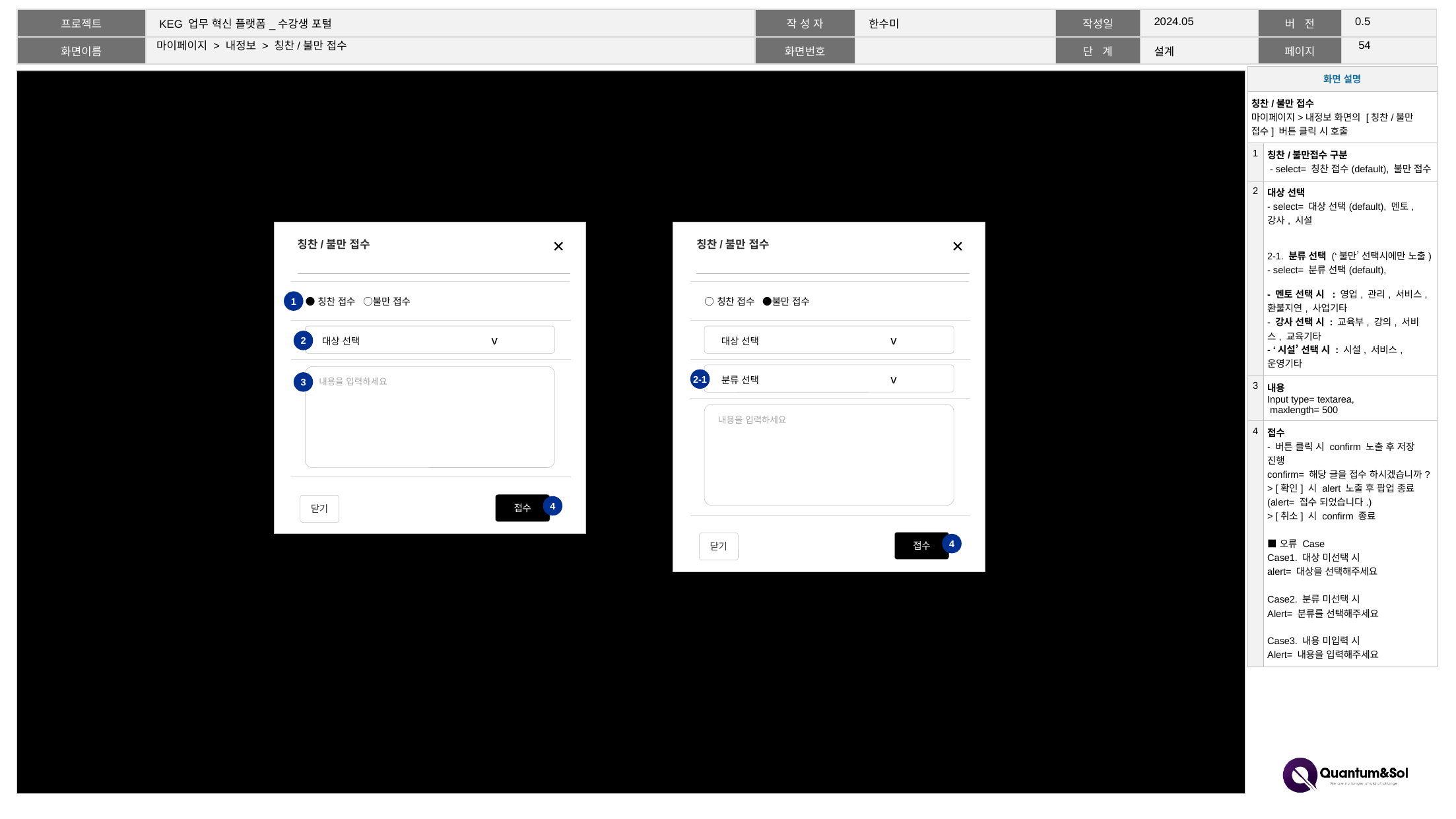

54

# 마이페이지 > 내정보 > 칭찬/불만 접수
| 화면 설명 |  |
| --- | --- |
| 칭찬/불만 접수 마이페이지>내정보 화면의 [칭찬/불만 접수] 버튼 클릭 시 호출 |  |
| 1 | 칭찬/불만접수 구분 - select= 칭찬 접수(default), 불만 접수 |
| 2 | 대상 선택 - select= 대상 선택(default), 멘토, 강사, 시설 2-1. 분류 선택 (‘불만’ 선택시에만 노출) - select= 분류 선택(default), - 멘토 선택 시 : 영업, 관리, 서비스, 환불지연, 사업기타 - 강사 선택 시 : 교육부, 강의, 서비스, 교육기타 - ‘시설’ 선택 시 : 시설, 서비스, 운영기타 |
| 3 | 내용 Input type= textarea, maxlength= 500 |
| 4 | 접수 - 버튼 클릭 시 confirm 노출 후 저장 진행 confirm= 해당 글을 접수 하시겠습니까? > [확인] 시 alert 노출 후 팝업 종료 (alert= 접수 되었습니다.) > [취소] 시 confirm 종료 ■ 오류 Case Case1. 대상 미선택 시 alert= 대상을 선택해주세요 Case2. 분류 미선택 시 Alert= 분류를 선택해주세요 Case3. 내용 미입력 시 Alert= 내용을 입력해주세요 |
칭찬/불만 접수
칭찬/불만 접수
| ●칭찬 접수 ○불만 접수 |
| --- |
|  |
|  |
| ○칭찬 접수 ●불만 접수 |
| --- |
|  |
|  |
|  |
1
 대상 선택                                                 v
 대상 선택                                                 v
2
 분류 선택                                                 v
내용을 입력하세요
2-1
3
내용을 입력하세요
접수
닫기
4
접수
닫기
4